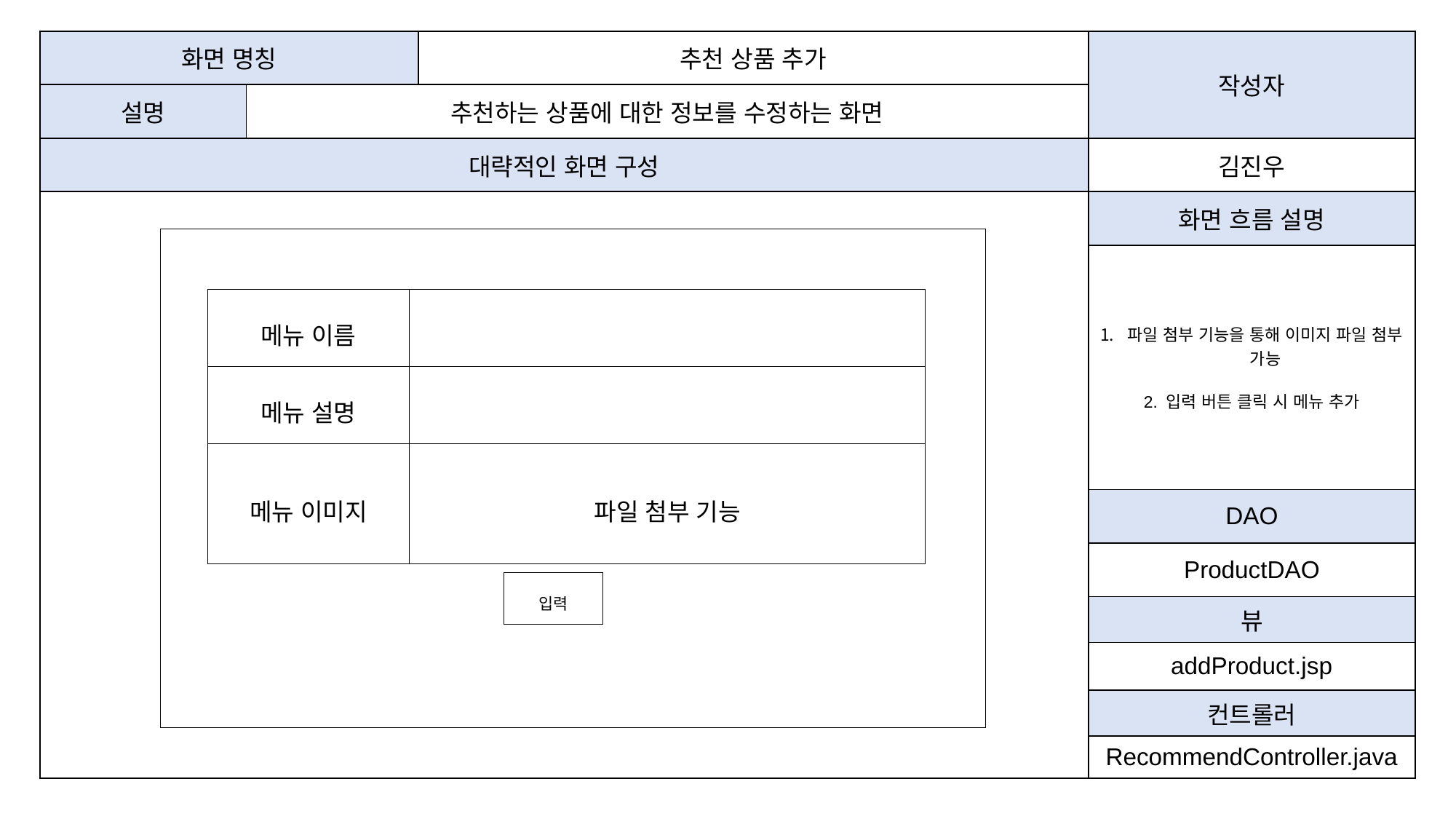

| 화면 명칭 |  | 추천 상품 추가 | 작성자 |
| --- | --- | --- | --- |
| 설명 | 추천하는 상품에 대한 정보를 수정하는 화면 |  |  |
| 대략적인 화면 구성 |  |  | 김진우 |
|  |  |  | 화면 흐름 설명 |
|  |  |  | 파일 첨부 기능을 통해 이미지 파일 첨부 가능 2. 입력 버튼 클릭 시 메뉴 추가 |
|  |  |  | DAO |
|  |  |  | ProductDAO |
|  |  |  | 뷰 |
|  |  |  | addProduct.jsp |
|  |  |  | 컨트롤러 |
|  |  |  | RecommendController.java |

메뉴 이름

메뉴 설명

메뉴 이미지
파일 첨부 기능
입력